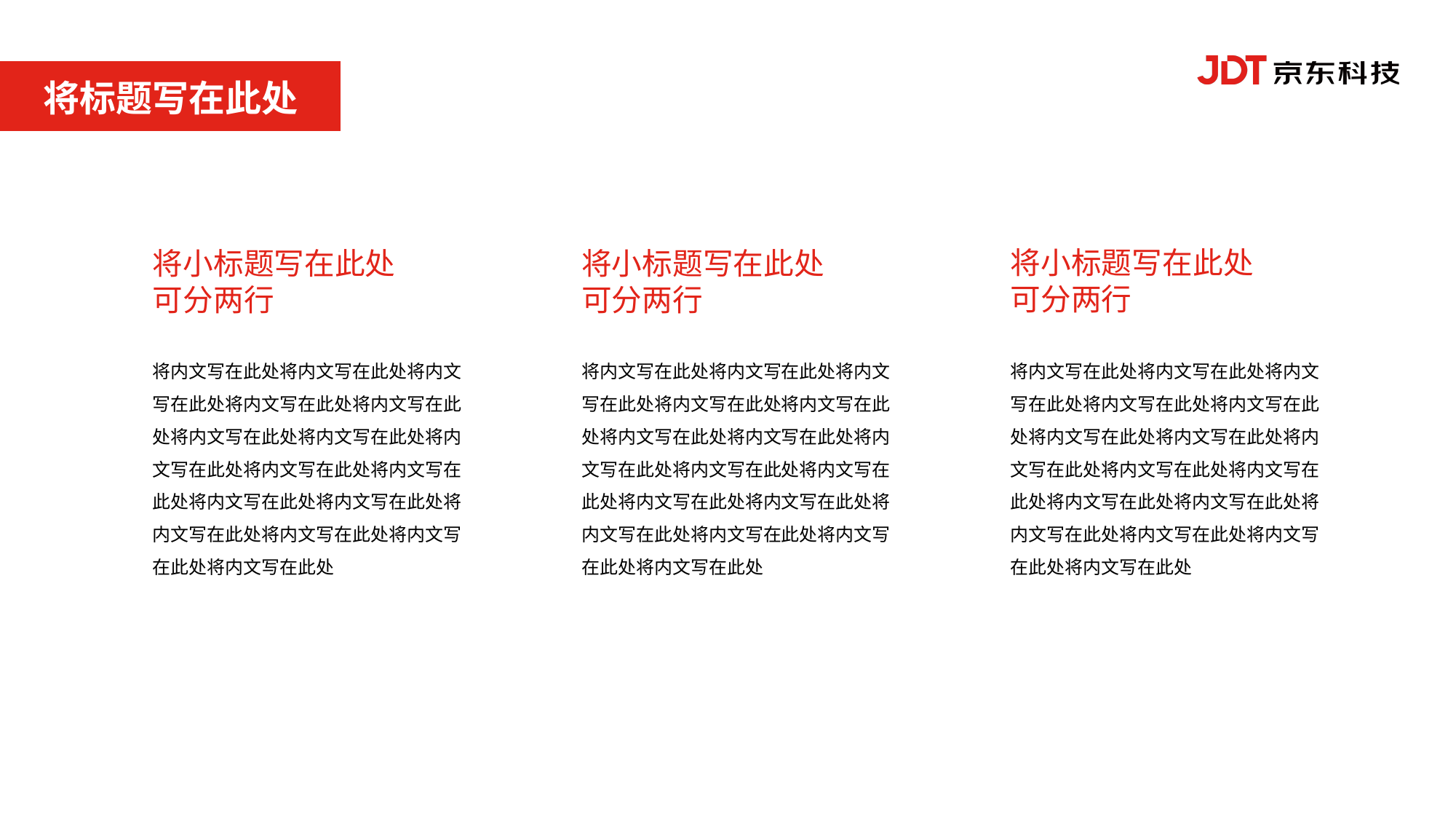

将标题写在此处
将小标题写在此处
可分两行
将小标题写在此处
可分两行
将小标题写在此处
可分两行
将内文写在此处将内文写在此处将内文写在此处将内文写在此处将内文写在此处将内文写在此处将内文写在此处将内文写在此处将内文写在此处将内文写在此处将内文写在此处将内文写在此处将内文写在此处将内文写在此处将内文写在此处将内文写在此处

将内文写在此处将内文写在此处将内文写在此处将内文写在此处将内文写在此处将内文写在此处将内文写在此处将内文写在此处将内文写在此处将内文写在此处将内文写在此处将内文写在此处将内文写在此处将内文写在此处将内文写在此处将内文写在此处

将内文写在此处将内文写在此处将内文写在此处将内文写在此处将内文写在此处将内文写在此处将内文写在此处将内文写在此处将内文写在此处将内文写在此处将内文写在此处将内文写在此处将内文写在此处将内文写在此处将内文写在此处将内文写在此处